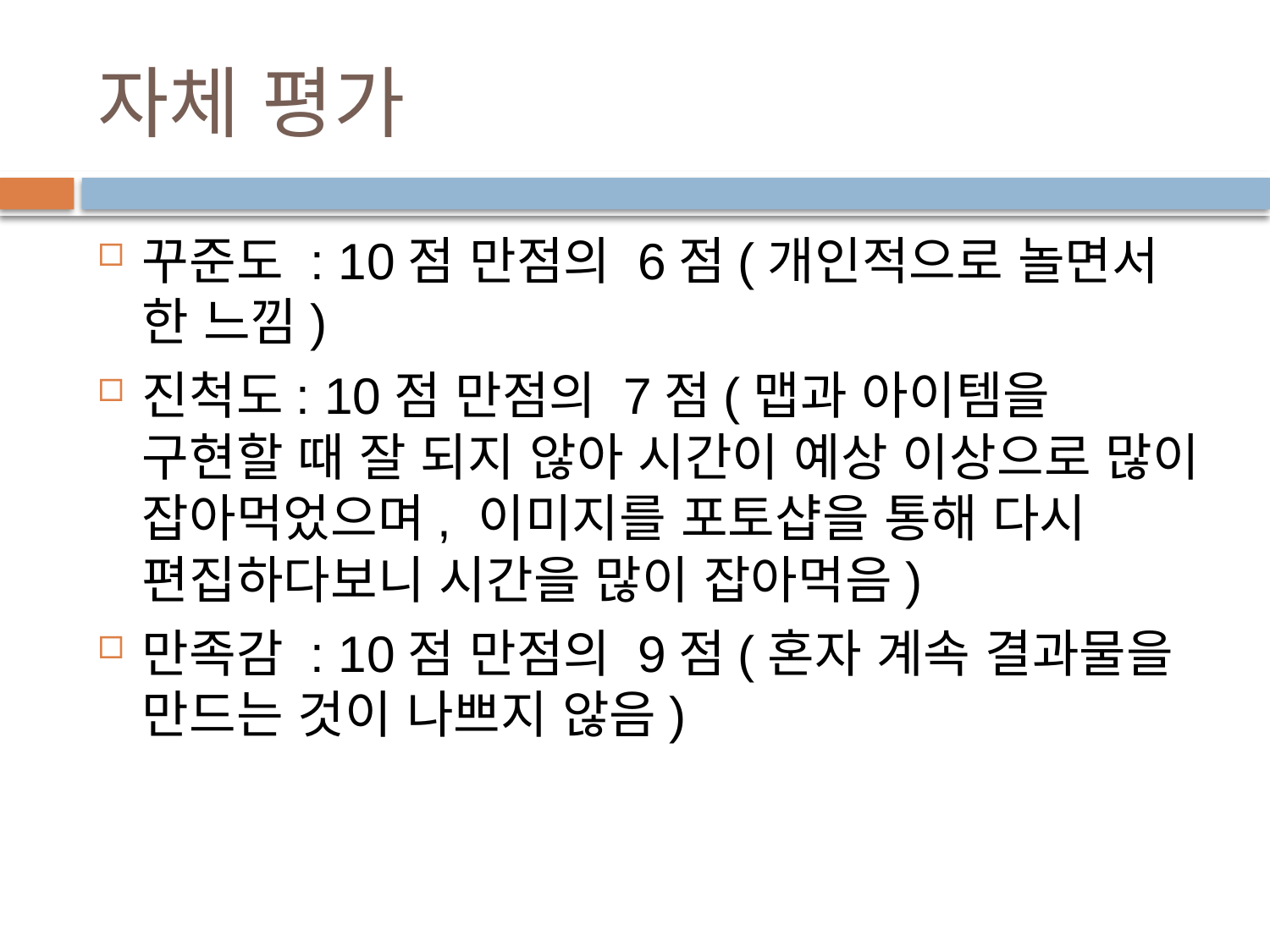

# 자체 평가
꾸준도 : 10점 만점의 6점(개인적으로 놀면서 한 느낌)
진척도: 10점 만점의 7점(맵과 아이템을 구현할 때 잘 되지 않아 시간이 예상 이상으로 많이 잡아먹었으며, 이미지를 포토샵을 통해 다시 편집하다보니 시간을 많이 잡아먹음)
만족감 : 10점 만점의 9점(혼자 계속 결과물을 만드는 것이 나쁘지 않음)